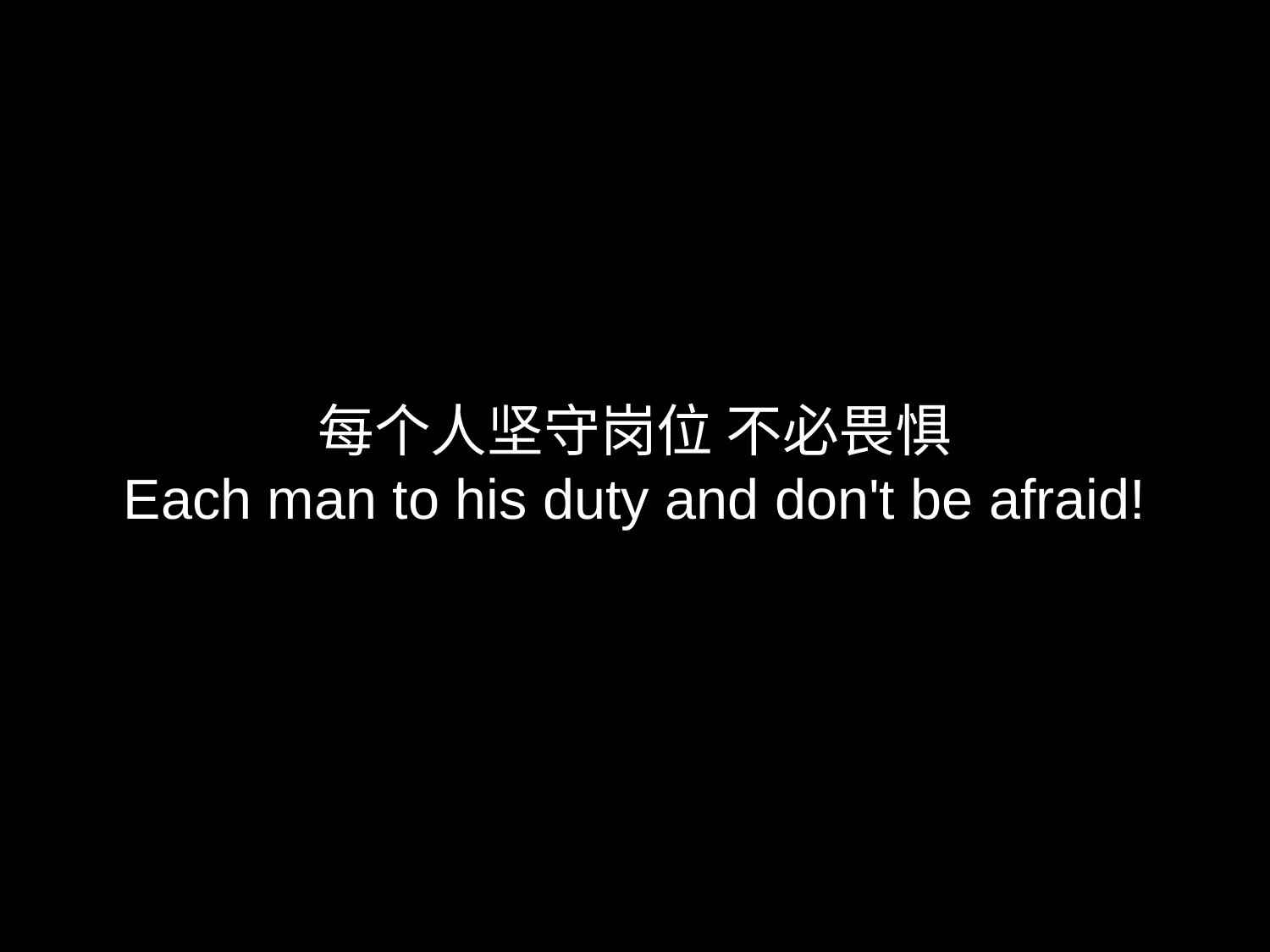

每个人坚守岗位 不必畏惧
Each man to his duty and don't be afraid!